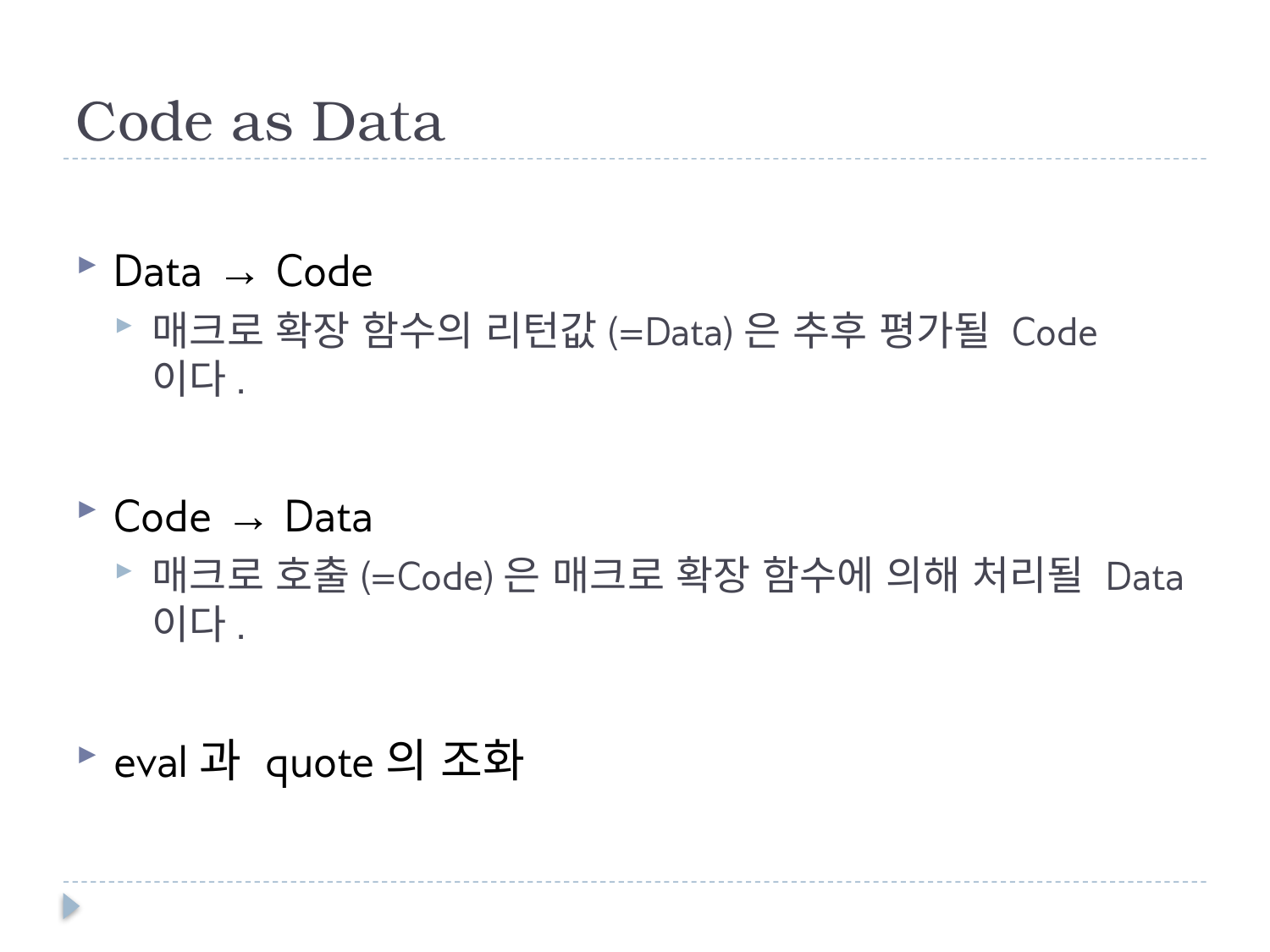

# Code as Data

Data → Code
매크로 확장 함수의 리턴값(=Data)은 추후 평가될 Code 이다.

Code → Data
매크로 호출(=Code)은 매크로 확장 함수에 의해 처리될 Data이다.

eval과 quote의 조화